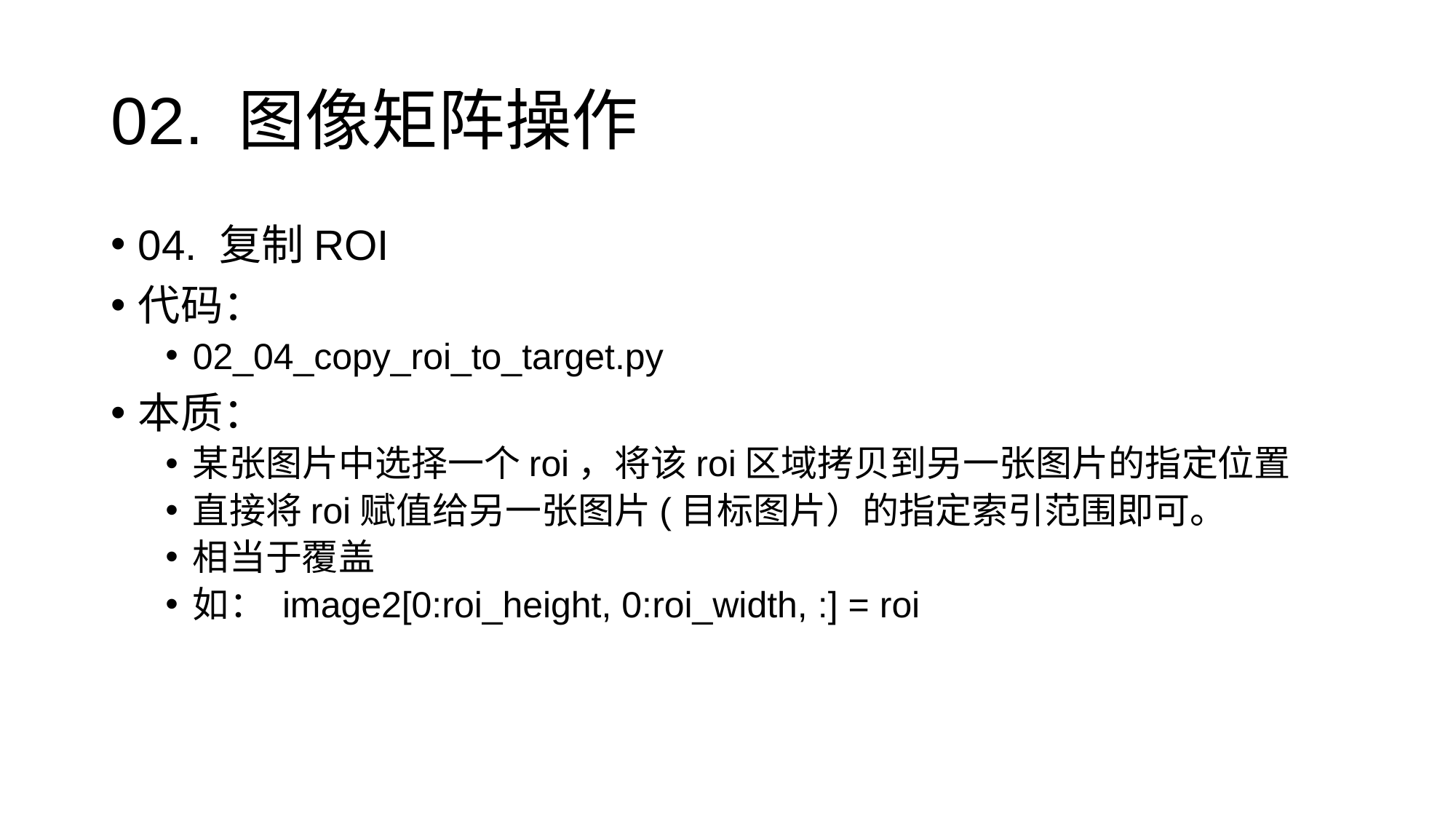

# 02. 图像矩阵操作
04. 复制ROI
代码：
02_04_copy_roi_to_target.py
本质：
某张图片中选择一个roi，将该roi区域拷贝到另一张图片的指定位置
直接将roi赋值给另一张图片(目标图片）的指定索引范围即可。
相当于覆盖
如： image2[0:roi_height, 0:roi_width, :] = roi